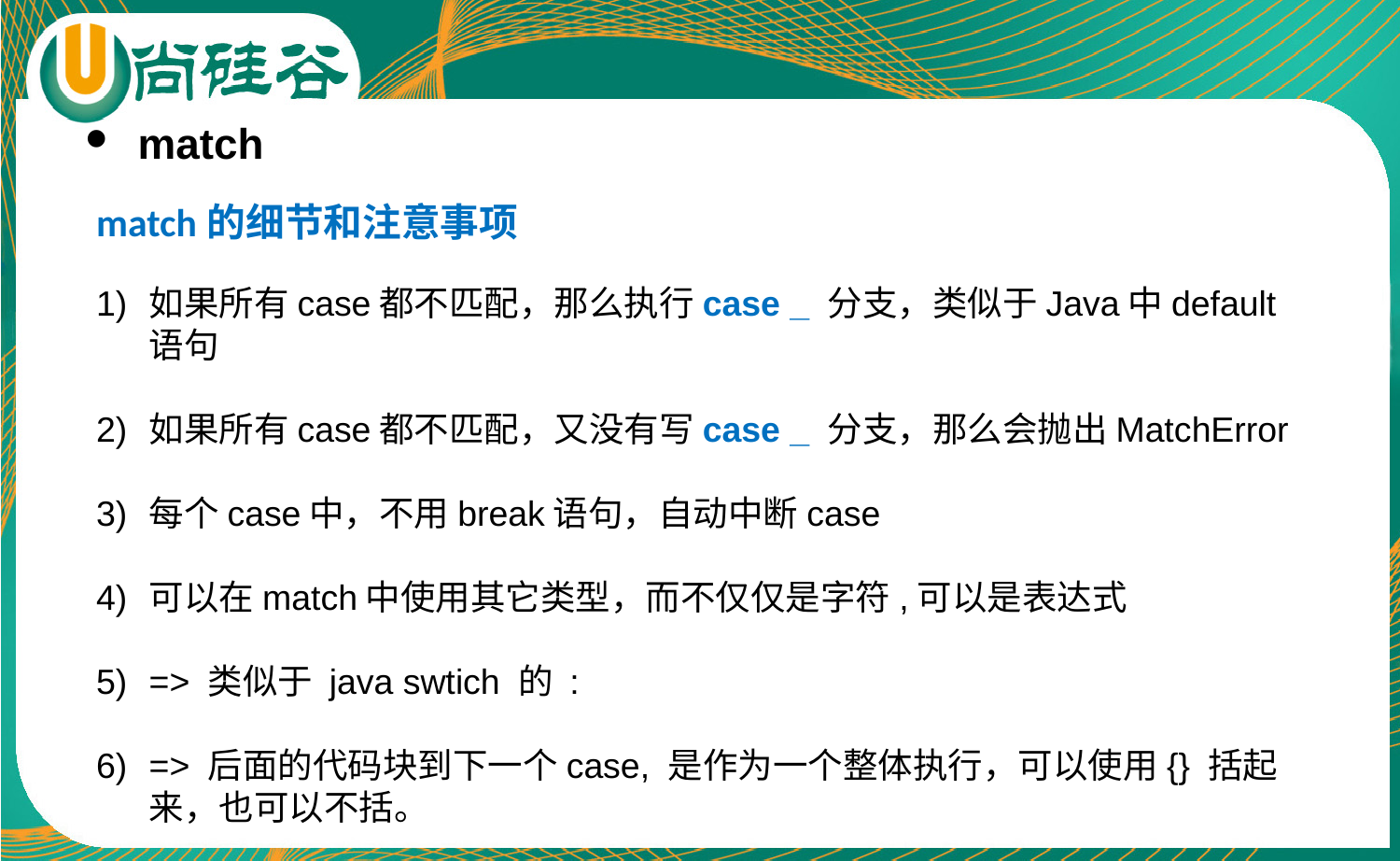

match

match的细节和注意事项

如果所有case都不匹配，那么执行case _ 分支，类似于Java中default语句

如果所有case都不匹配，又没有写case _ 分支，那么会抛出MatchError

每个case中，不用break语句，自动中断case

可以在match中使用其它类型，而不仅仅是字符,可以是表达式
=> 类似于 java swtich 的 :

=> 后面的代码块到下一个case, 是作为一个整体执行，可以使用{} 括起来，也可以不括。